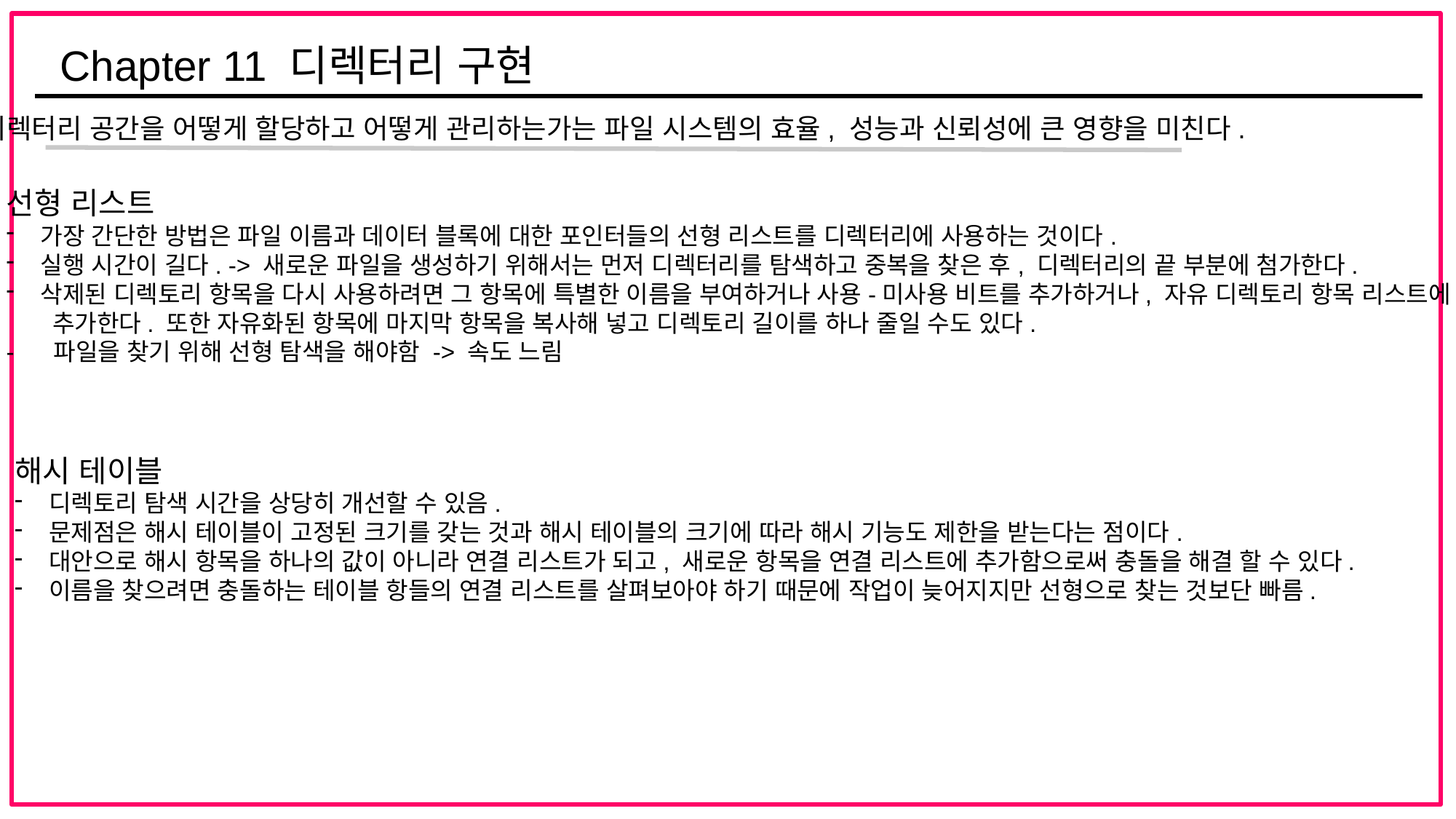

Chapter 11 디렉터리 구현
디렉터리 공간을 어떻게 할당하고 어떻게 관리하는가는 파일 시스템의 효율, 성능과 신뢰성에 큰 영향을 미친다.
선형 리스트
가장 간단한 방법은 파일 이름과 데이터 블록에 대한 포인터들의 선형 리스트를 디렉터리에 사용하는 것이다.
실행 시간이 길다. -> 새로운 파일을 생성하기 위해서는 먼저 디렉터리를 탐색하고 중복을 찾은 후, 디렉터리의 끝 부분에 첨가한다.
삭제된 디렉토리 항목을 다시 사용하려면 그 항목에 특별한 이름을 부여하거나 사용-미사용 비트를 추가하거나, 자유 디렉토리 항목 리스트에
      추가한다. 또한 자유화된 항목에 마지막 항목을 복사해 넣고 디렉토리 길이를 하나 줄일 수도 있다.
-     파일을 찾기 위해 선형 탐색을 해야함 -> 속도 느림

해시 테이블
디렉토리 탐색 시간을 상당히 개선할 수 있음.
문제점은 해시 테이블이 고정된 크기를 갖는 것과 해시 테이블의 크기에 따라 해시 기능도 제한을 받는다는 점이다.
대안으로 해시 항목을 하나의 값이 아니라 연결 리스트가 되고, 새로운 항목을 연결 리스트에 추가함으로써 충돌을 해결 할 수 있다.
이름을 찾으려면 충돌하는 테이블 항들의 연결 리스트를 살펴보아야 하기 때문에 작업이 늦어지지만 선형으로 찾는 것보단 빠름.